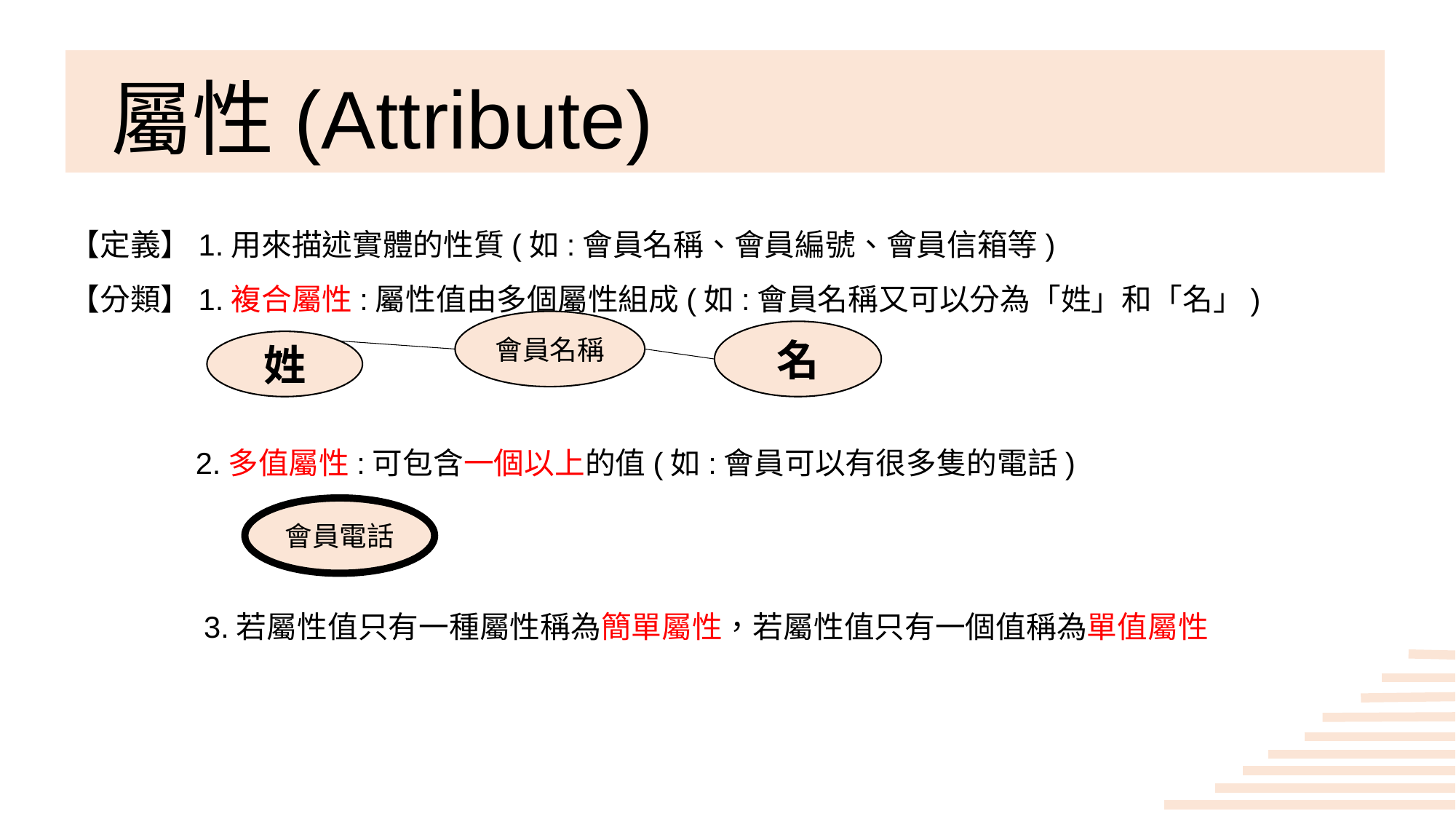

# 屬性(Attribute)
【定義】1.用來描述實體的性質(如:會員名稱、會員編號、會員信箱等)
【分類】1.複合屬性:屬性值由多個屬性組成(如:會員名稱又可以分為「姓」和「名」)

	  2.多值屬性:可包含一個以上的值(如:會員可以有很多隻的電話)

	   3.若屬性值只有一種屬性稱為簡單屬性，若屬性值只有一個值稱為單值屬性

會員名稱
名
姓
會員電話